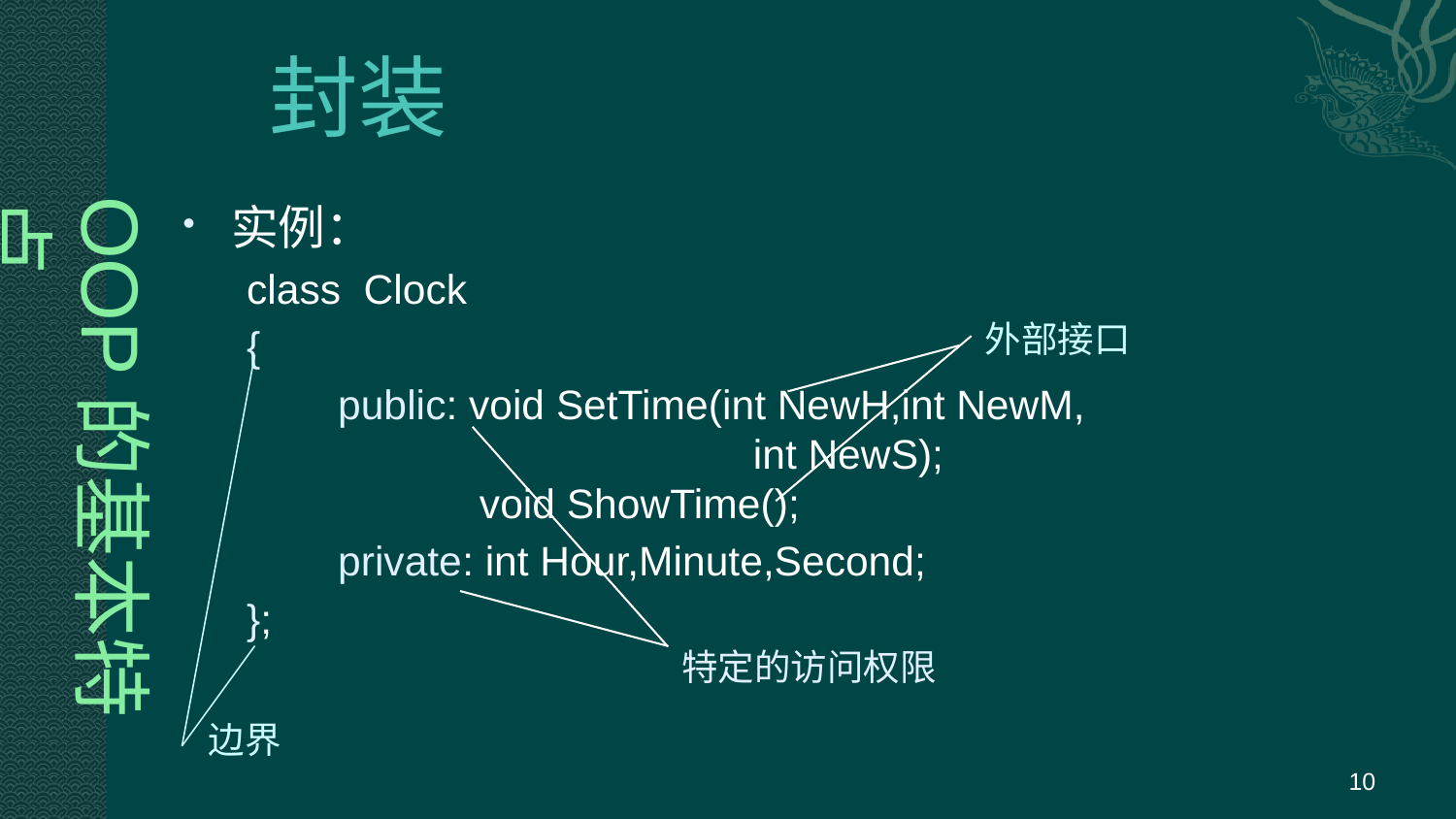

# 封装
OOP的基本特点
实例：
class  Clock
{
        public: void SetTime(int NewH,int NewM,
                                         int NewS);
                 void ShowTime();
        private: int Hour,Minute,Second;
};
外部接口

边界

特定的访问权限
10